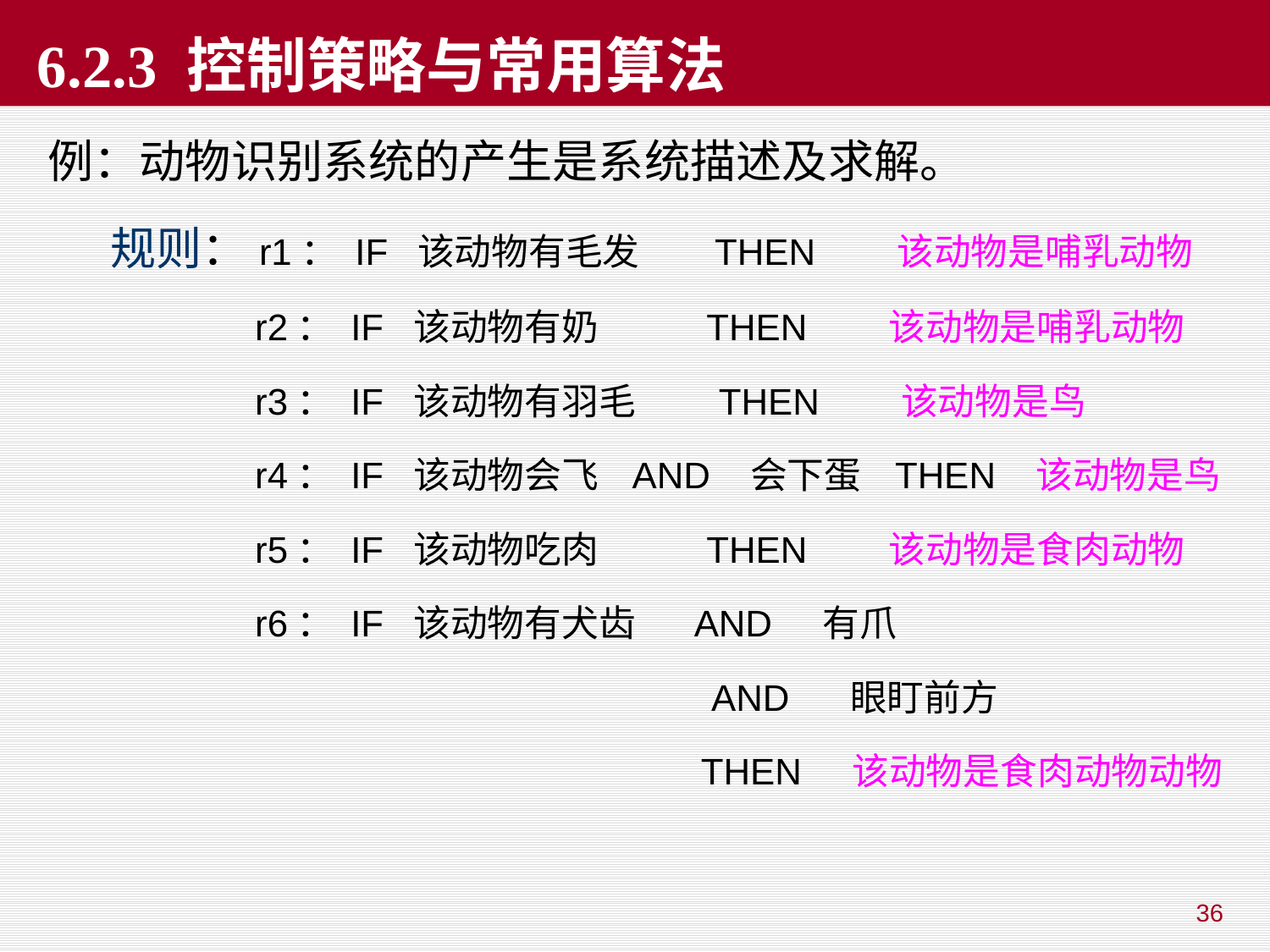

# 6.2.3 控制策略与常用算法
例：动物识别系统的产生是系统描述及求解。
     规则：r1： IF  该动物有毛发        THEN       该动物是哺乳动物
                    r2： IF  该动物有奶            THEN       该动物是哺乳动物
                    r3： IF  该动物有羽毛         THEN       该动物是鸟
                    r4： IF  该动物会飞   AND   会下蛋   THEN   该动物是鸟
                    r5： IF  该动物吃肉            THEN       该动物是食肉动物
                    r6： IF  该动物有犬齿      AND    有爪
                                                                AND     眼盯前方
                                                               THEN    该动物是食肉动物动物

36